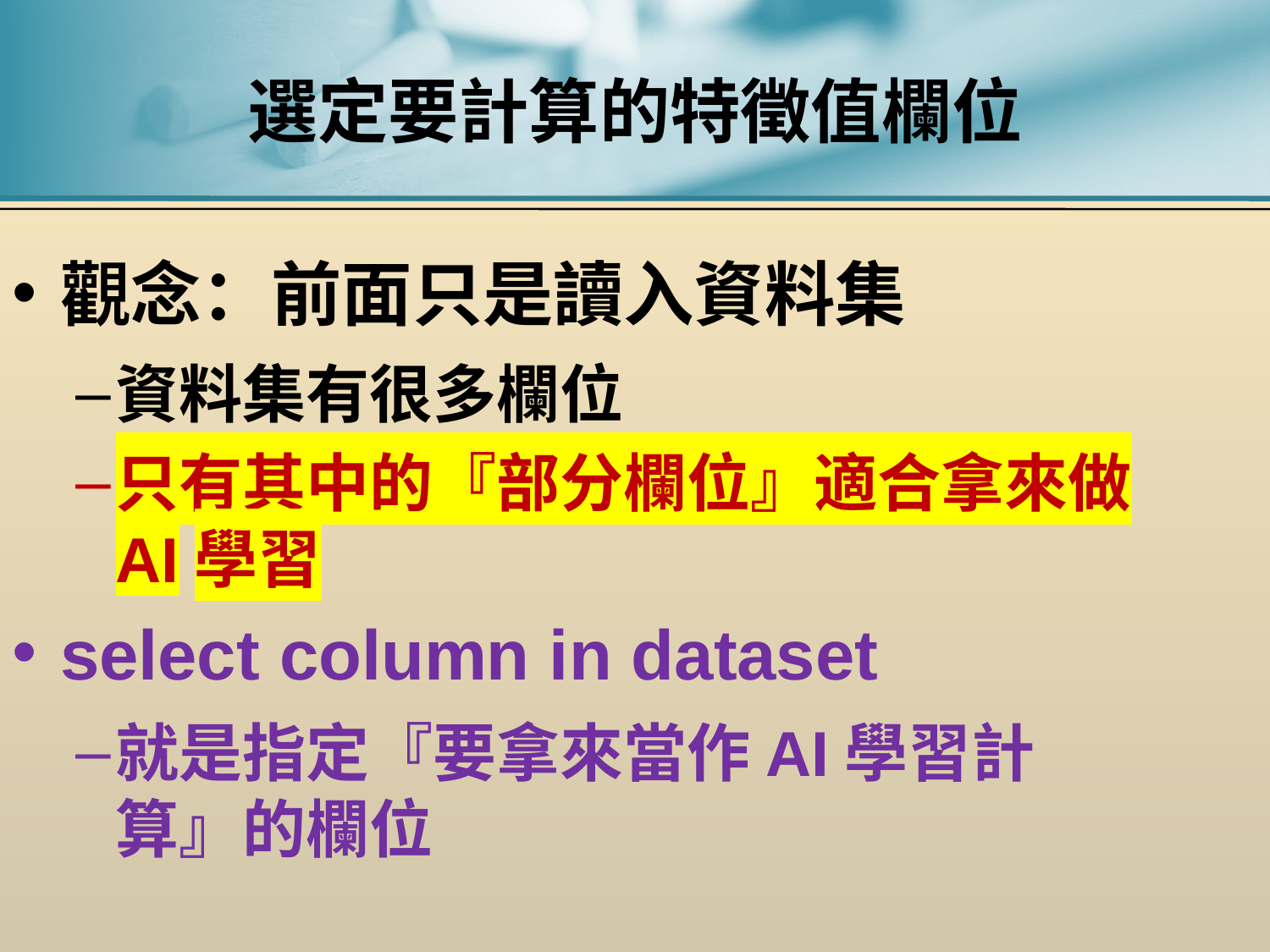

# 選定要計算的特徵值欄位
觀念：前面只是讀入資料集
資料集有很多欄位
只有其中的『部分欄位』適合拿來做AI學習
select column in dataset
就是指定『要拿來當作AI學習計算』的欄位